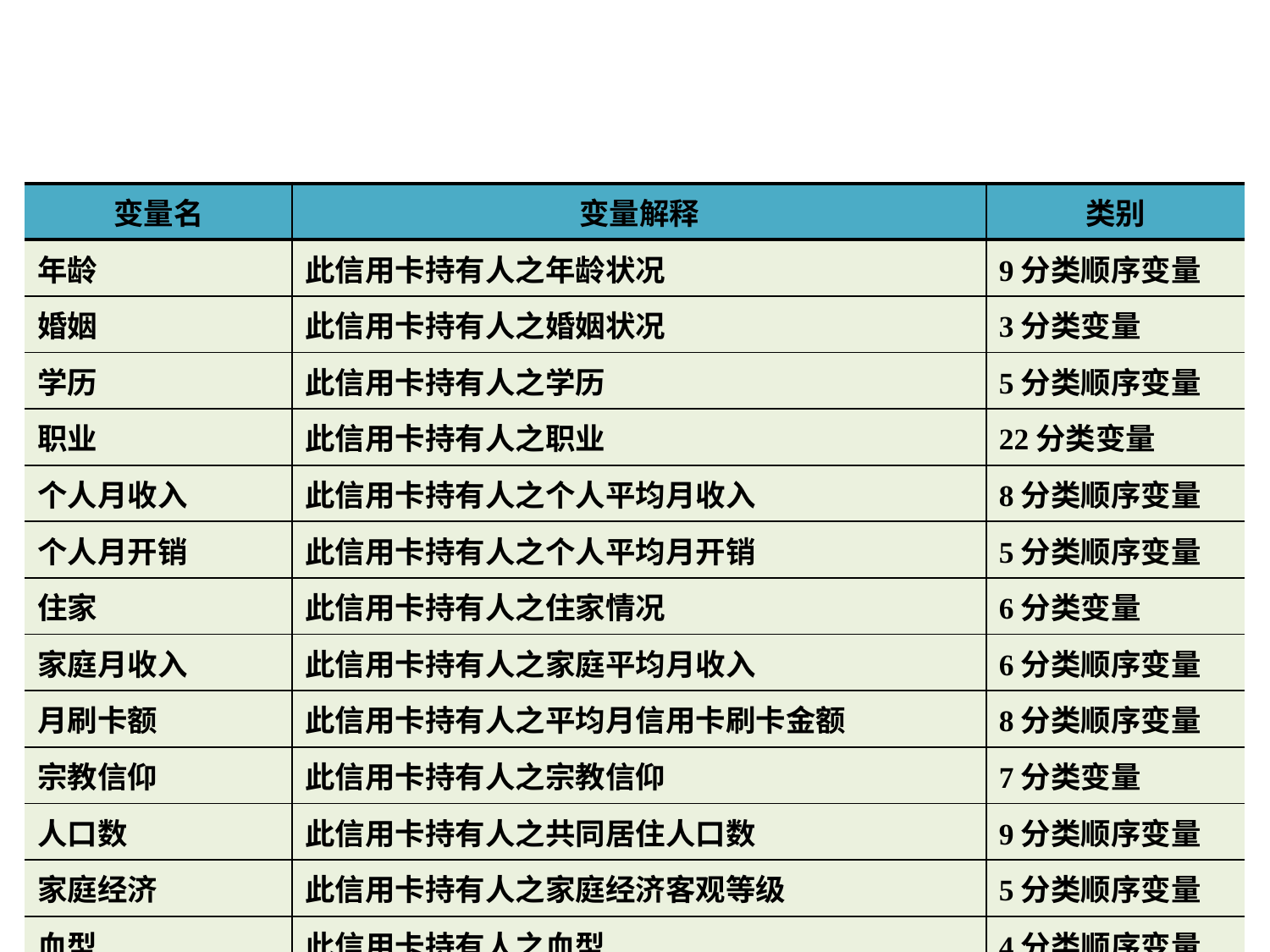

| 变量名 | 变量解释 | 类别 |
| --- | --- | --- |
| 年龄 | 此信用卡持有人之年龄状况 | 9分类顺序变量 |
| 婚姻 | 此信用卡持有人之婚姻状况 | 3分类变量 |
| 学历 | 此信用卡持有人之学历 | 5分类顺序变量 |
| 职业 | 此信用卡持有人之职业 | 22分类变量 |
| 个人月收入 | 此信用卡持有人之个人平均月收入 | 8分类顺序变量 |
| 个人月开销 | 此信用卡持有人之个人平均月开销 | 5分类顺序变量 |
| 住家 | 此信用卡持有人之住家情况 | 6分类变量 |
| 家庭月收入 | 此信用卡持有人之家庭平均月收入 | 6分类顺序变量 |
| 月刷卡额 | 此信用卡持有人之平均月信用卡刷卡金额 | 8分类顺序变量 |
| 宗教信仰 | 此信用卡持有人之宗教信仰 | 7分类变量 |
| 人口数 | 此信用卡持有人之共同居住人口数 | 9分类顺序变量 |
| 家庭经济 | 此信用卡持有人之家庭经济客观等级 | 5分类顺序变量 |
| 血型 | 此信用卡持有人之血型 | 4分类顺序变量 |
| 星座 | 此信用卡持有人之星座 | 12分类变量 |